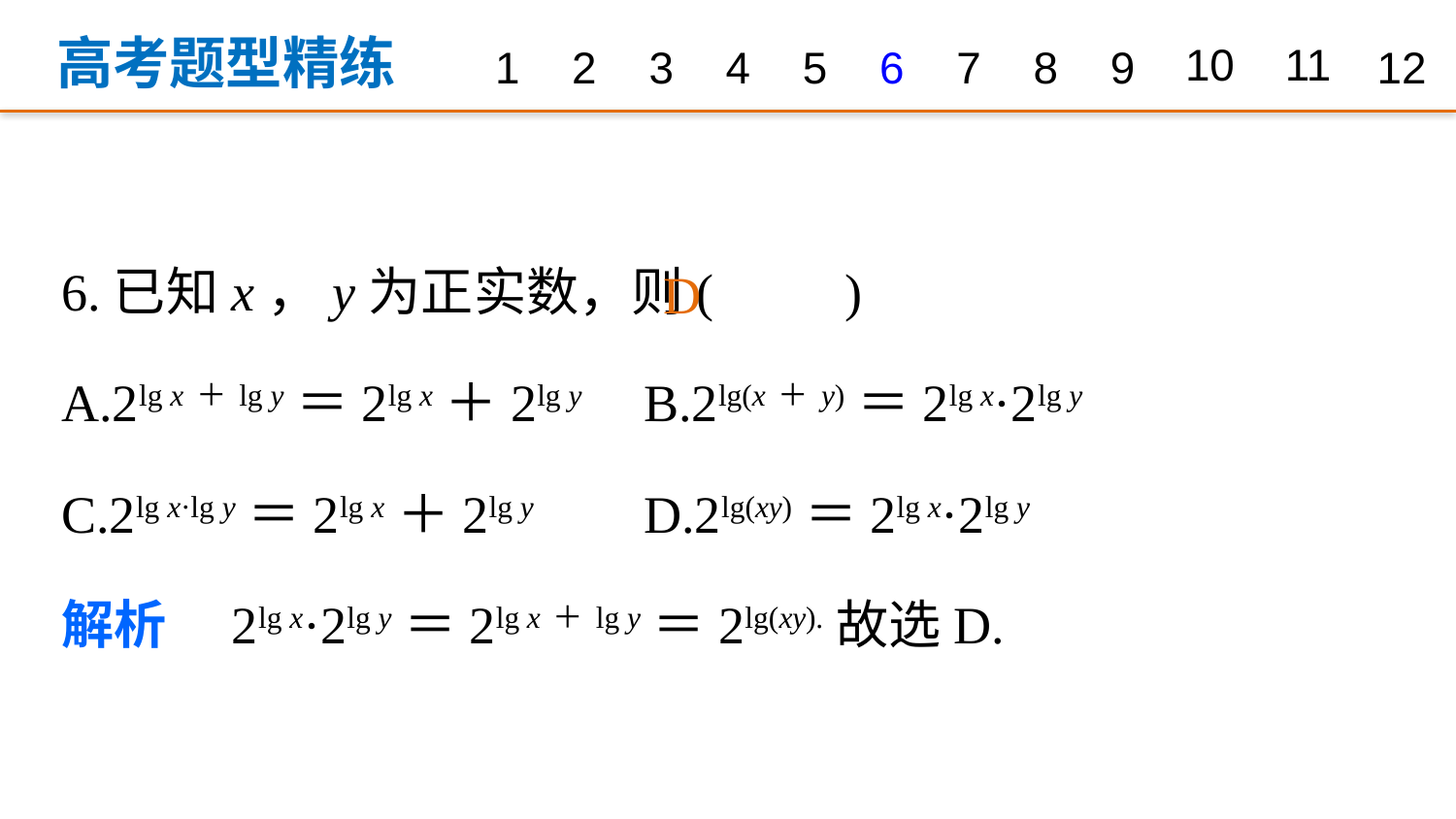

高考题型精练
1
2
3
4
5
6
7
8
9
10
11
12
6.已知x，y为正实数，则(　　)
A.2lg x＋lg y＝2lg x＋2lg y  	B.2lg(x＋y)＝2lg x·2lg y
C.2lg x·lg y＝2lg x＋2lg y  	D.2lg(xy)＝2lg x·2lg y
解析　2lg x·2lg y＝2lg x＋lg y＝2lg(xy).故选D.
D